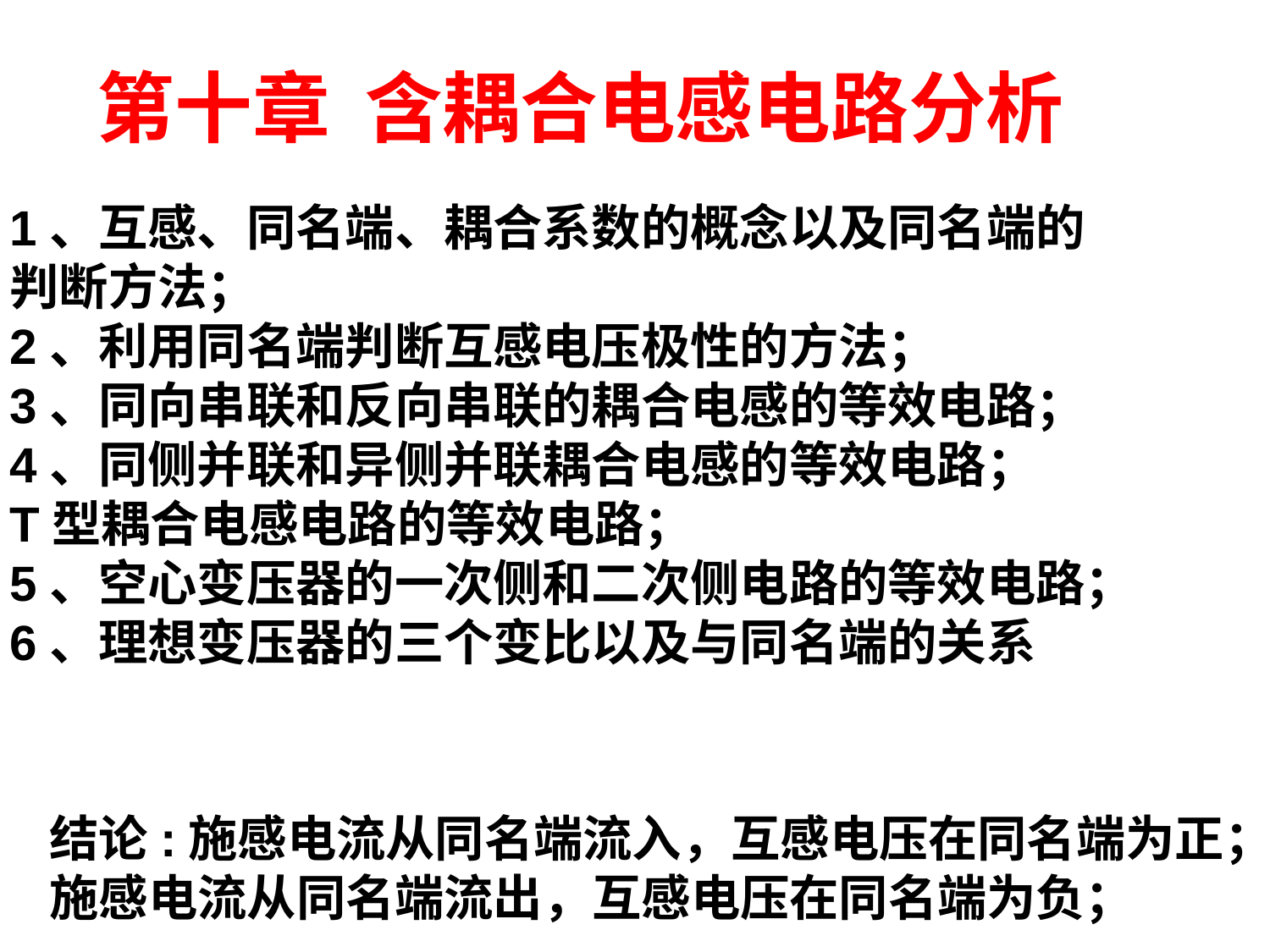

第十章  含耦合电感电路分析
1、互感、同名端、耦合系数的概念以及同名端的
判断方法；
2、利用同名端判断互感电压极性的方法；
3、同向串联和反向串联的耦合电感的等效电路；
4、同侧并联和异侧并联耦合电感的等效电路；
T型耦合电感电路的等效电路；
5、空心变压器的一次侧和二次侧电路的等效电路；
6、理想变压器的三个变比以及与同名端的关系

结论:施感电流从同名端流入，互感电压在同名端为正；
施感电流从同名端流出，互感电压在同名端为负；